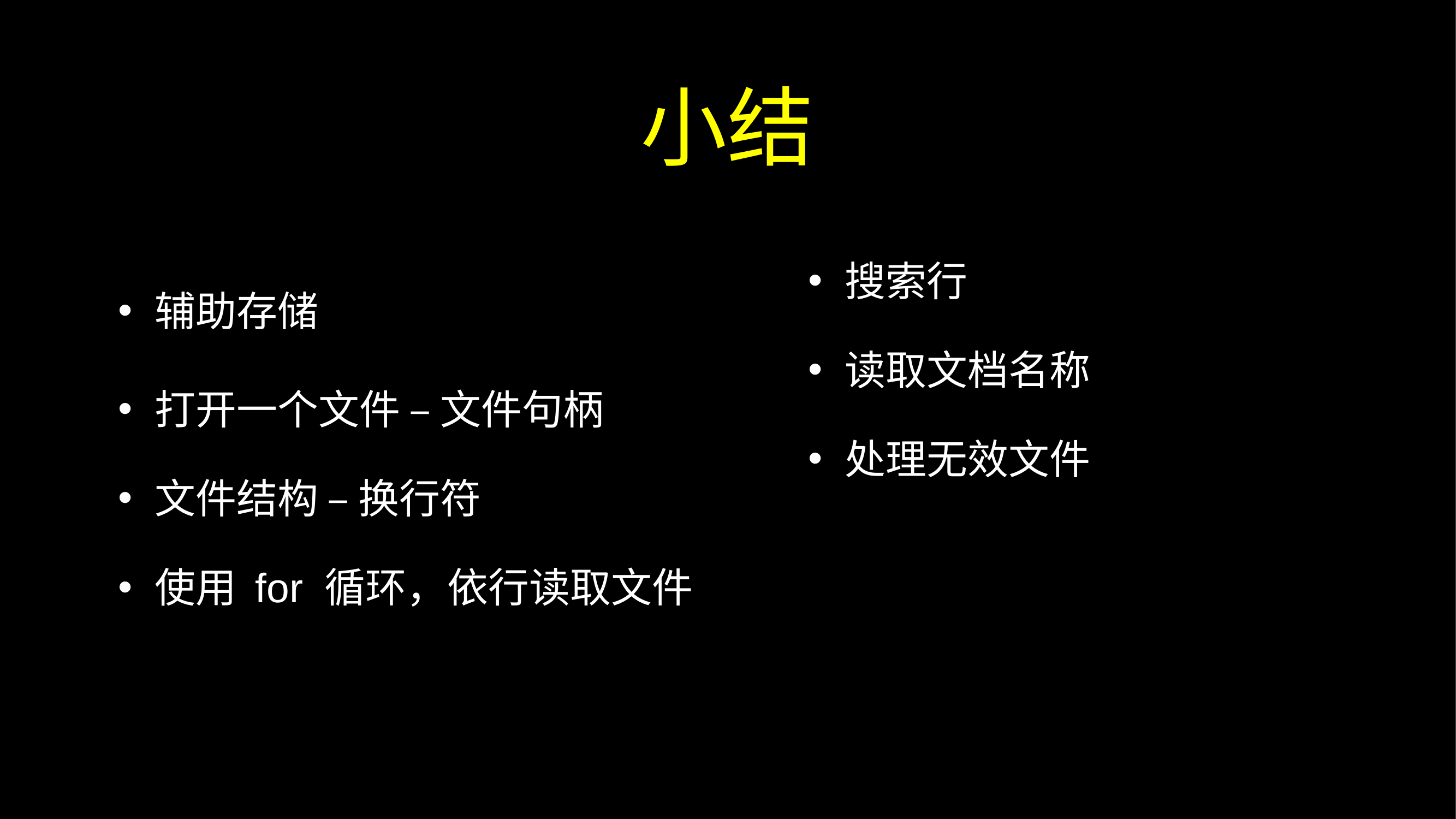

# 小结
搜索行
读取文档名称
处理无效文件
辅助存储

打开一个文件 – 文件句柄
文件结构 – 换行符
使用 for 循环，依行读取文件